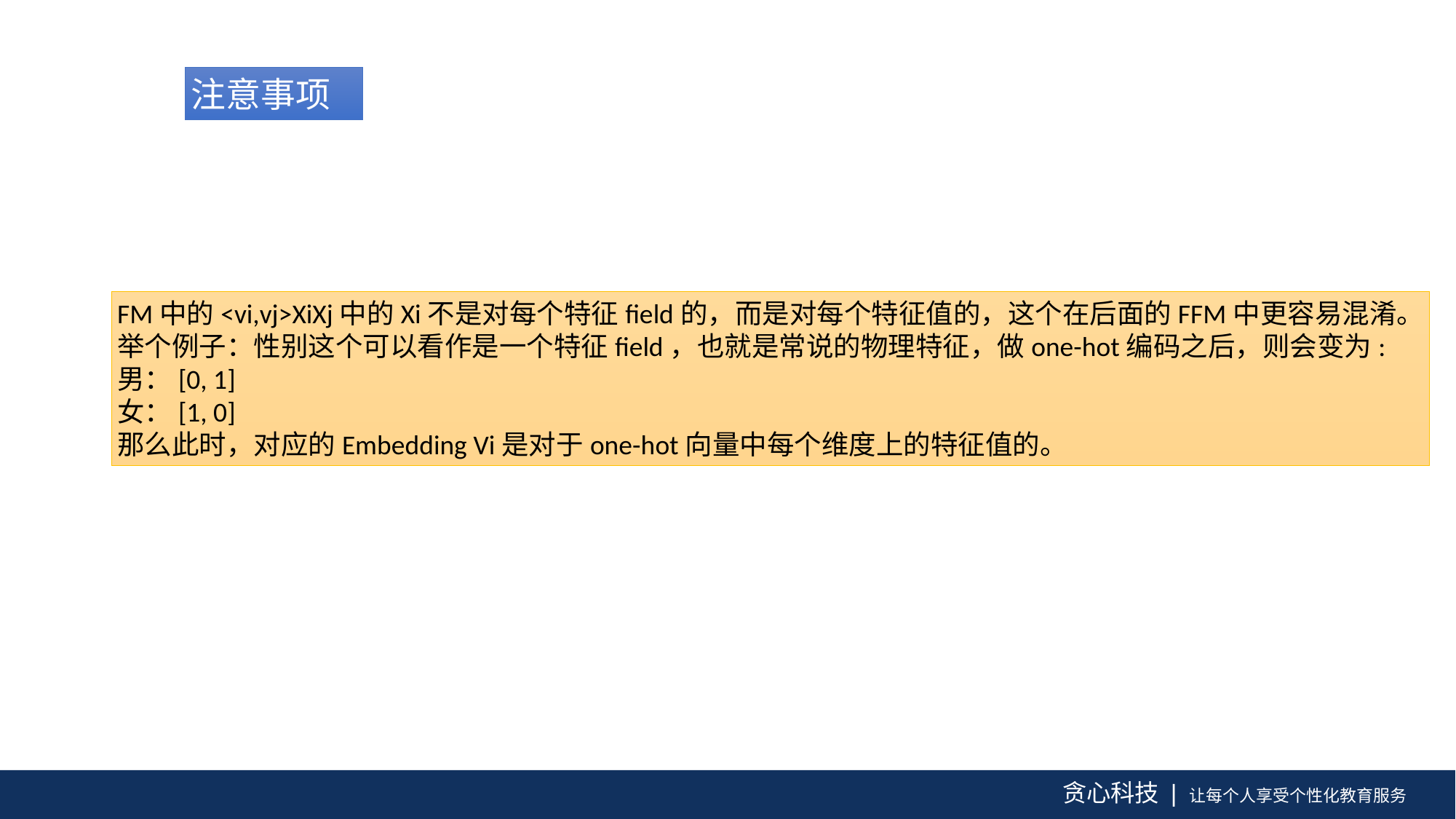

注意事项
FM中的<vi,vj>XiXj中的Xi不是对每个特征field的，而是对每个特征值的，这个在后面的FFM中更容易混淆。
举个例子：性别这个可以看作是一个特征field，也就是常说的物理特征，做one-hot编码之后，则会变为:
男：[0, 1]
女：[1, 0]
那么此时，对应的Embedding Vi是对于one-hot向量中每个维度上的特征值的。